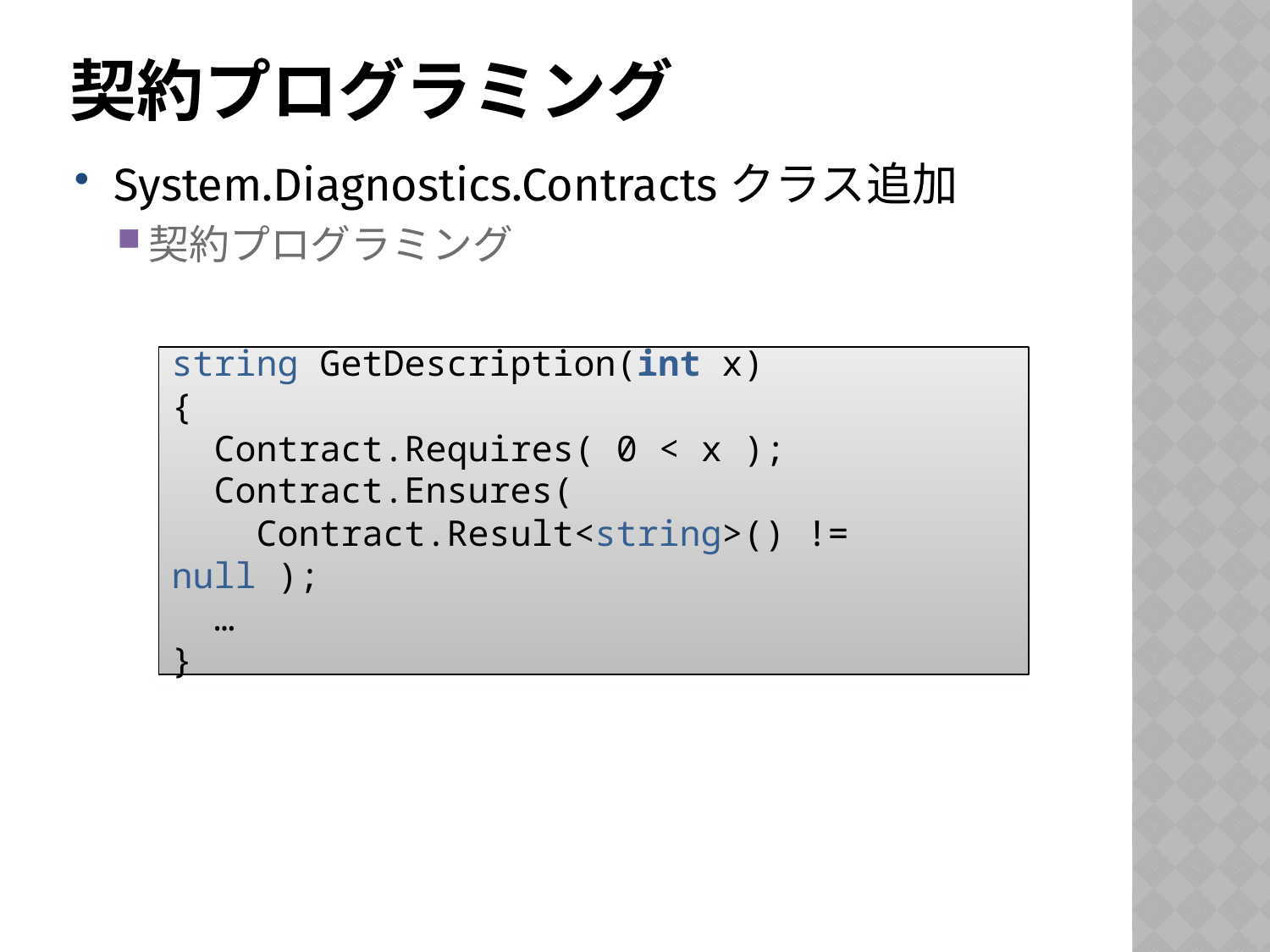

# 契約プログラミング
System.Diagnostics.Contractsクラス追加
契約プログラミング
string GetDescription(int x)
{
  Contract.Requires( 0 < x );
  Contract.Ensures(
    Contract.Result<string>() != null );
  …
}